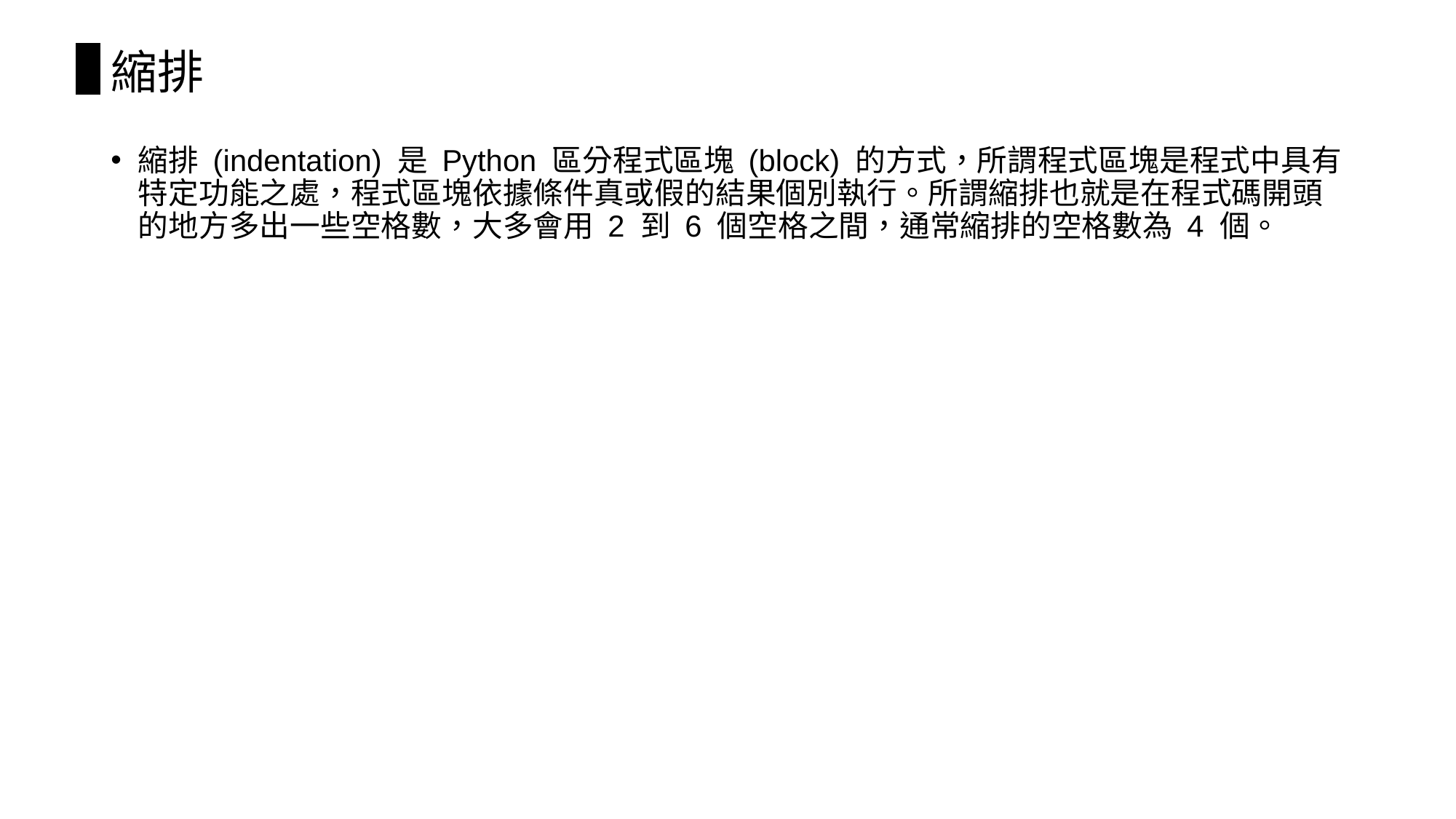

# 縮排
縮排 (indentation) 是 Python 區分程式區塊 (block) 的方式，所謂程式區塊是程式中具有特定功能之處，程式區塊依據條件真或假的結果個別執行。所謂縮排也就是在程式碼開頭的地方多出一些空格數，大多會用 2 到 6 個空格之間，通常縮排的空格數為 4 個。